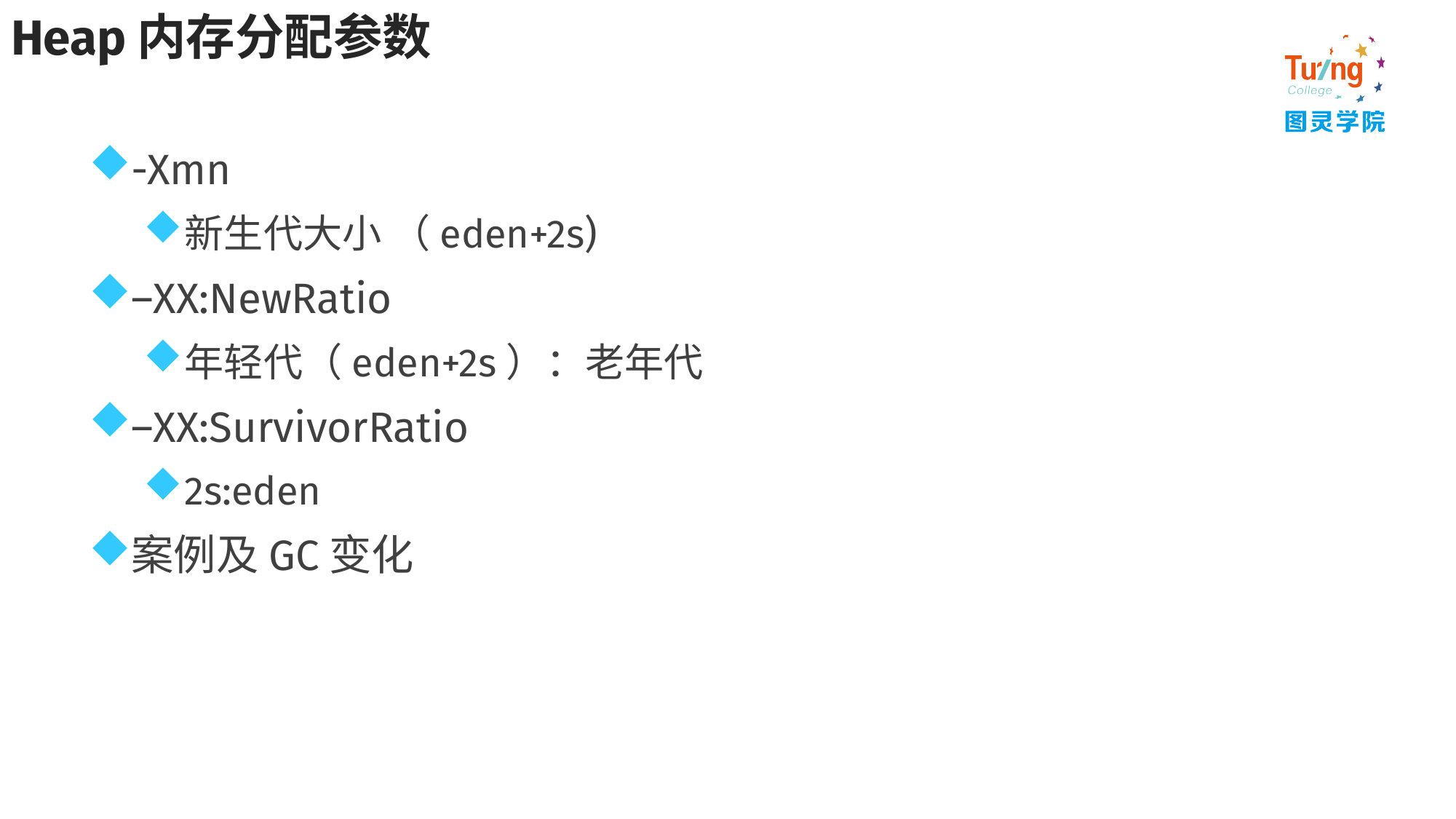

# Heap内存分配参数
-Xmn
新生代大小 （eden+2s)
–XX:NewRatio
年轻代（eden+2s）：老年代
–XX:SurvivorRatio
2s:eden
案例及GC变化